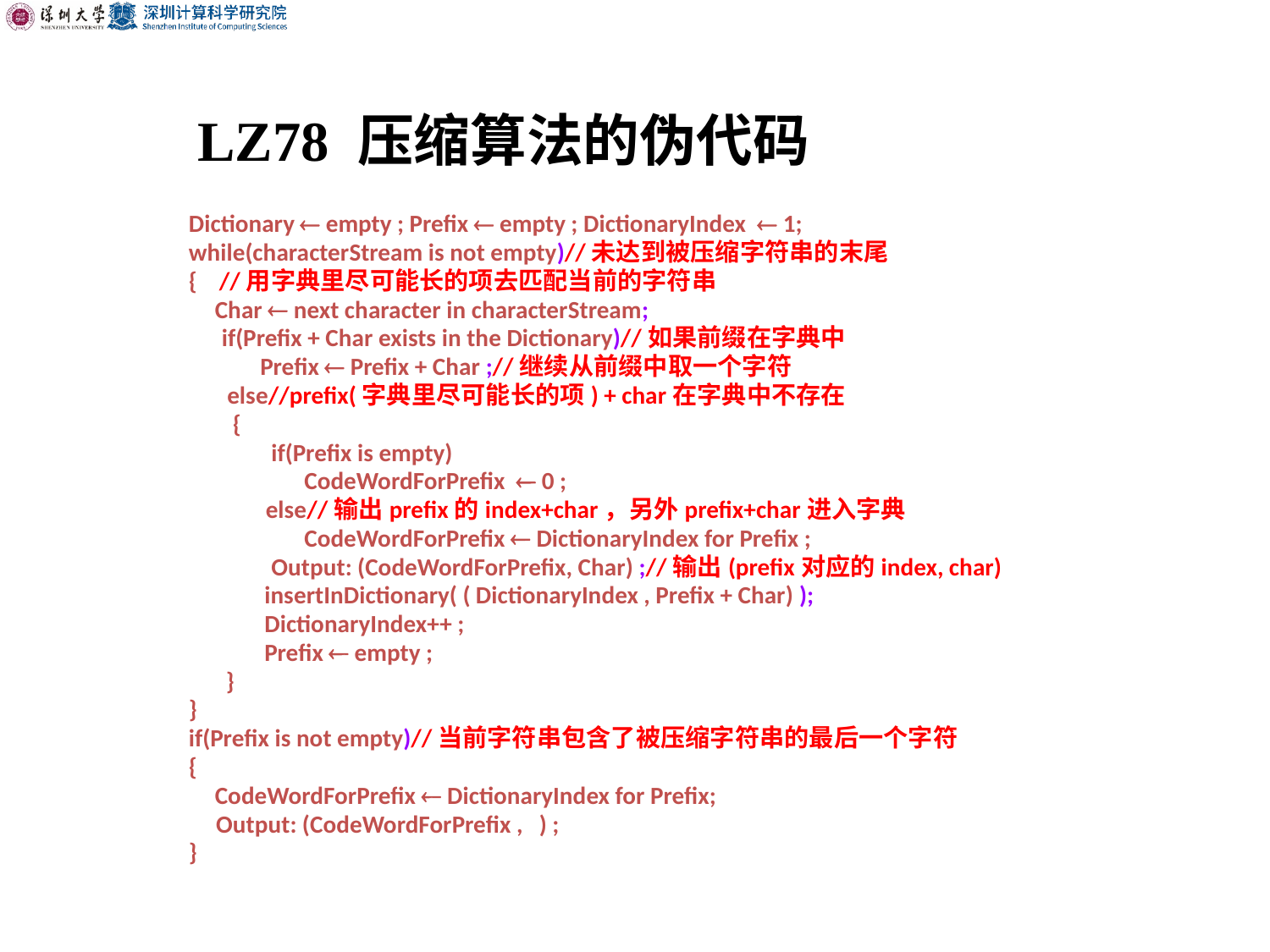

LZ78 压缩算法的伪代码
Dictionary ← empty ; Prefix ← empty ; DictionaryIndex  ← 1;
while(characterStream is not empty)//未达到被压缩字符串的末尾
{    //用字典里尽可能长的项去匹配当前的字符串
	Char ← next character in characterStream;
      if(Prefix + Char exists in the Dictionary)//如果前缀在字典中
             Prefix ← Prefix + Char ;//继续从前缀中取一个字符
       else//prefix(字典里尽可能长的项) + char在字典中不存在
        {
               if(Prefix is empty)
                     CodeWordForPrefix  ← 0 ;
              else//输出prefix的index+char，另外prefix+char进入字典
                     CodeWordForPrefix ← DictionaryIndex for Prefix ;
               Output: (CodeWordForPrefix, Char) ;//输出(prefix对应的index, char)
	         insertInDictionary( ( DictionaryIndex , Prefix + Char) );
	         DictionaryIndex++ ;
	         Prefix ← empty ;
	  }
}
if(Prefix is not empty)//当前字符串包含了被压缩字符串的最后一个字符
{
	CodeWordForPrefix ← DictionaryIndex for Prefix;
     Output: (CodeWordForPrefix ,   ) ;
}